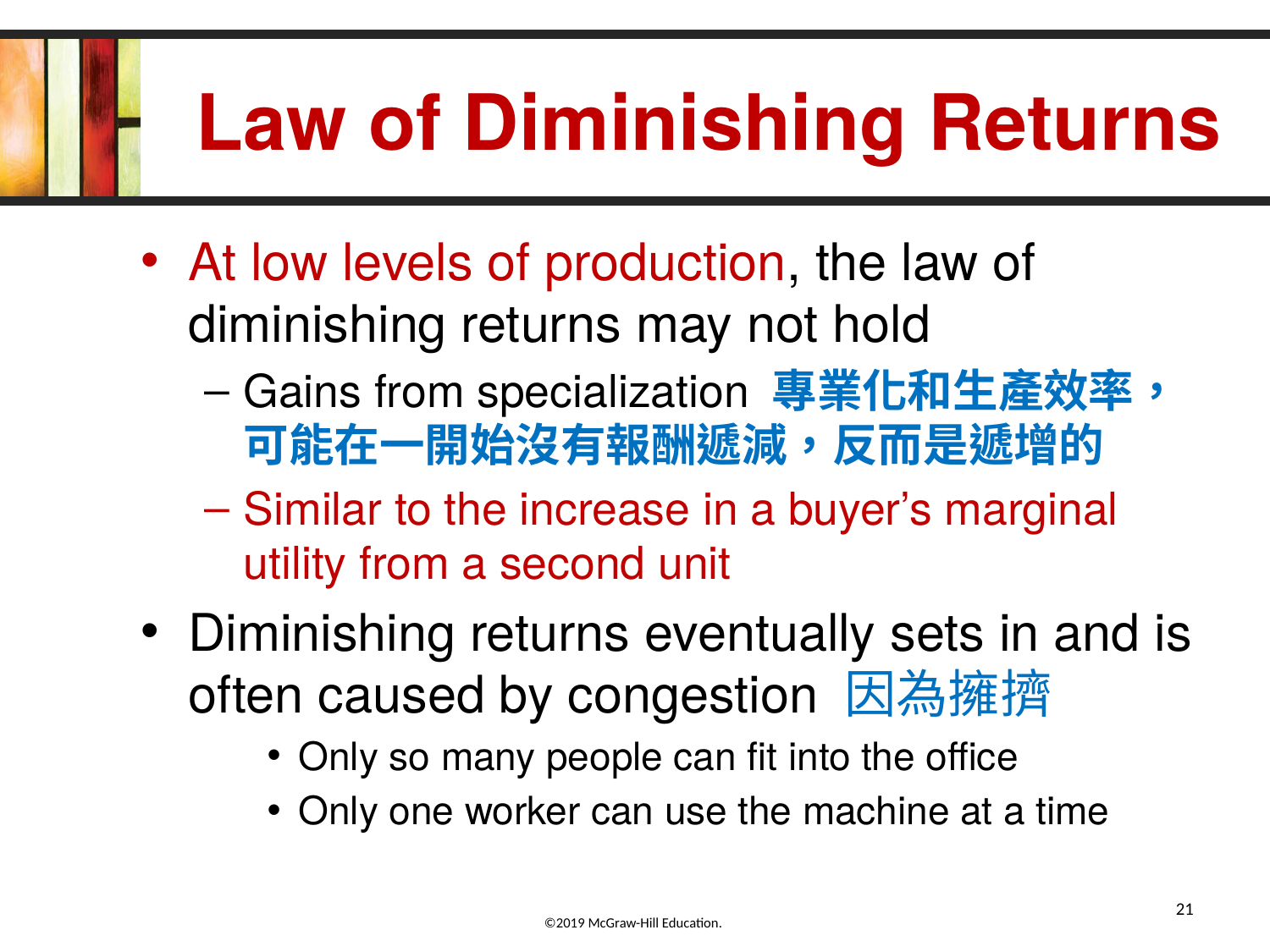

# Law of Diminishing Returns
At low levels of production, the law of diminishing returns may not hold
Gains from specialization 專業化和生產效率，可能在一開始沒有報酬遞減，反而是遞增的
Similar to the increase in a buyer’s marginal utility from a second unit
Diminishing returns eventually sets in and is often caused by congestion 因為擁擠
Only so many people can fit into the office
Only one worker can use the machine at a time
21
6-21
©2019 McGraw-Hill Education.